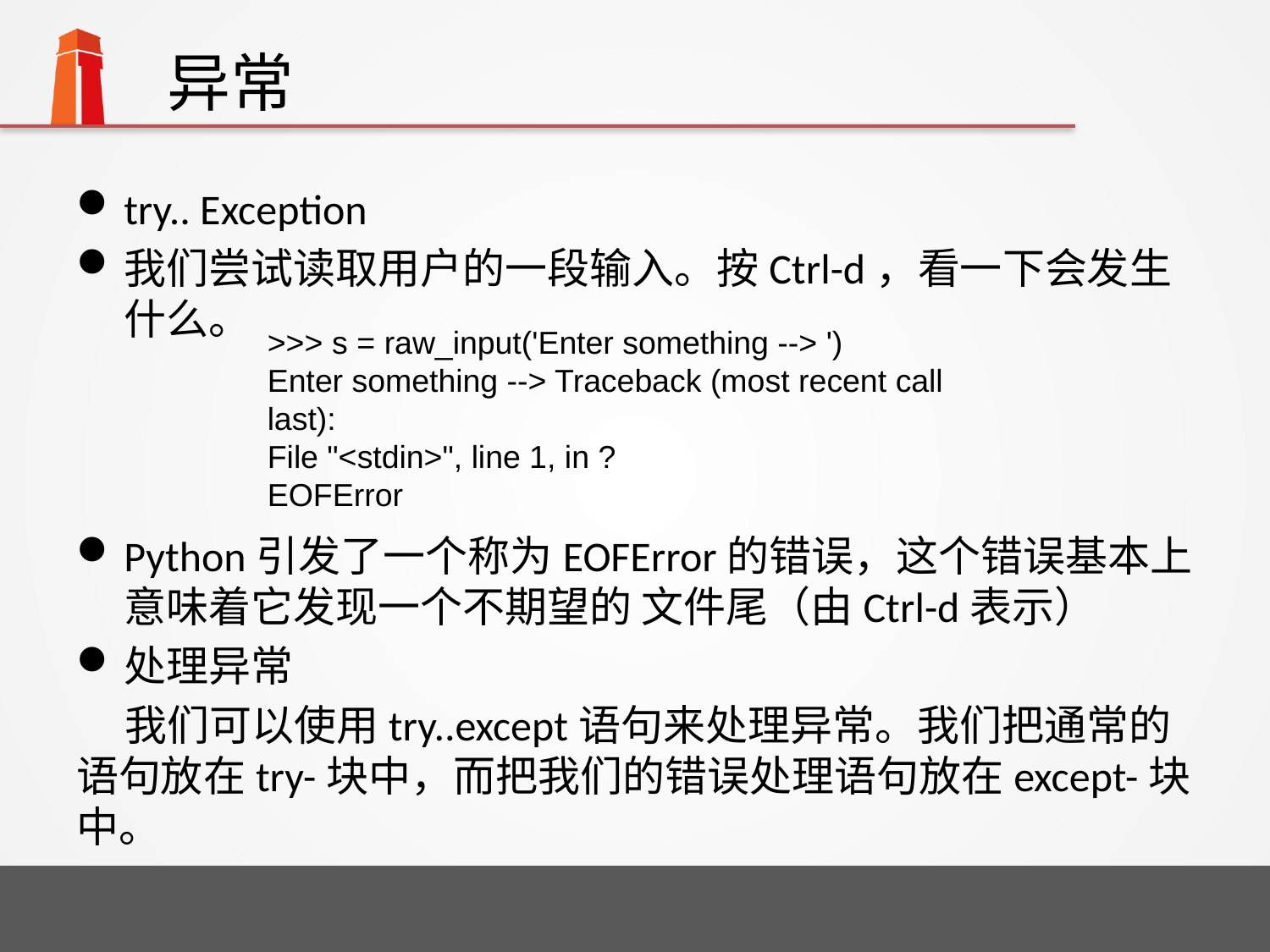

# 异常
try.. Exception
我们尝试读取用户的一段输入。按Ctrl-d，看一下会发生什么。

Python引发了一个称为EOFError的错误，这个错误基本上意味着它发现一个不期望的 文件尾（由Ctrl-d表示）
处理异常
    我们可以使用try..except语句来处理异常。我们把通常的语句放在try-块中，而把我们的错误处理语句放在except-块中。
>>> s = raw_input('Enter something --> ')
Enter something --> Traceback (most recent call last):
File "<stdin>", line 1, in ?
EOFError